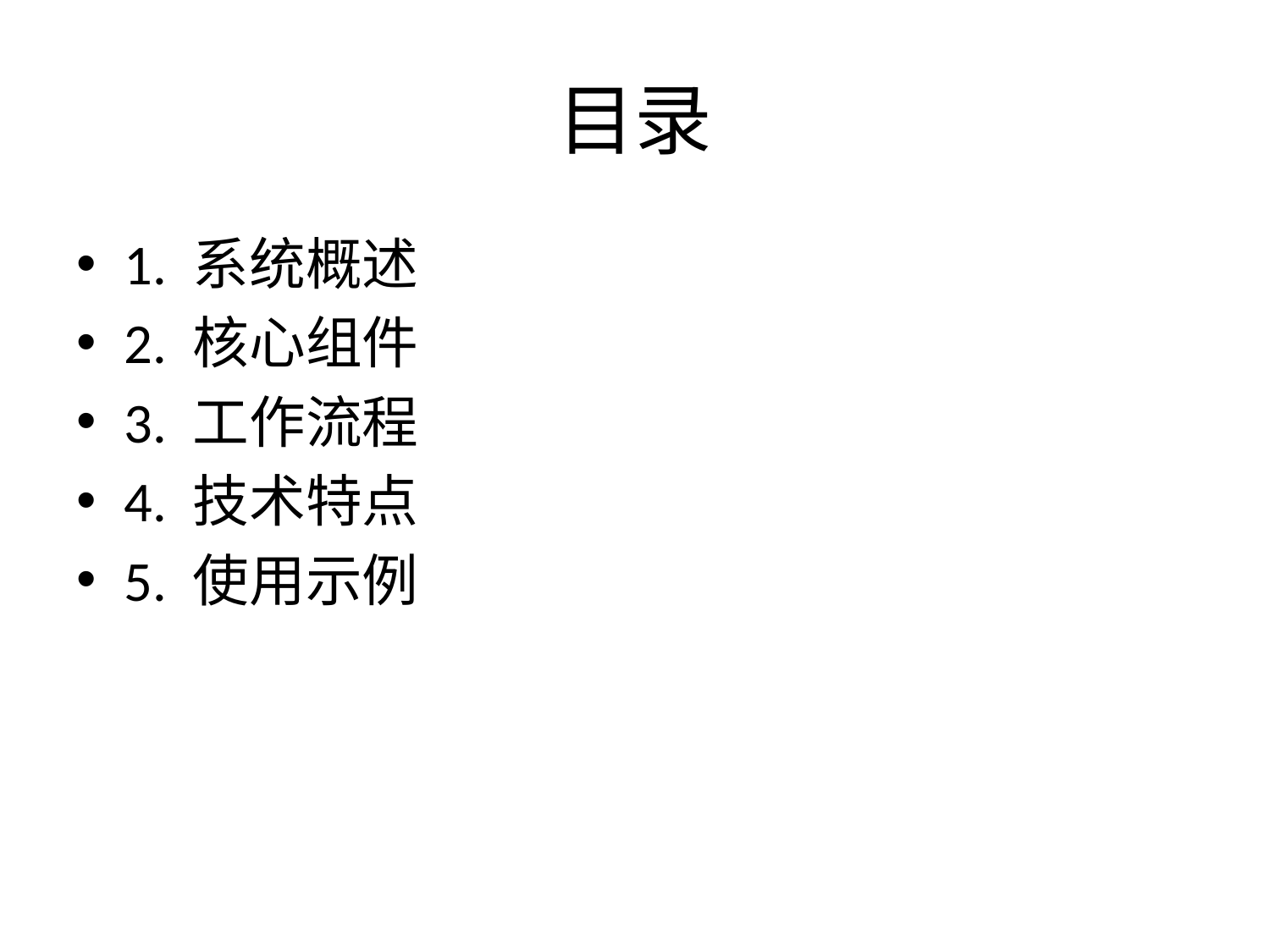

# 目录
1. 系统概述
2. 核心组件
3. 工作流程
4. 技术特点
5. 使用示例